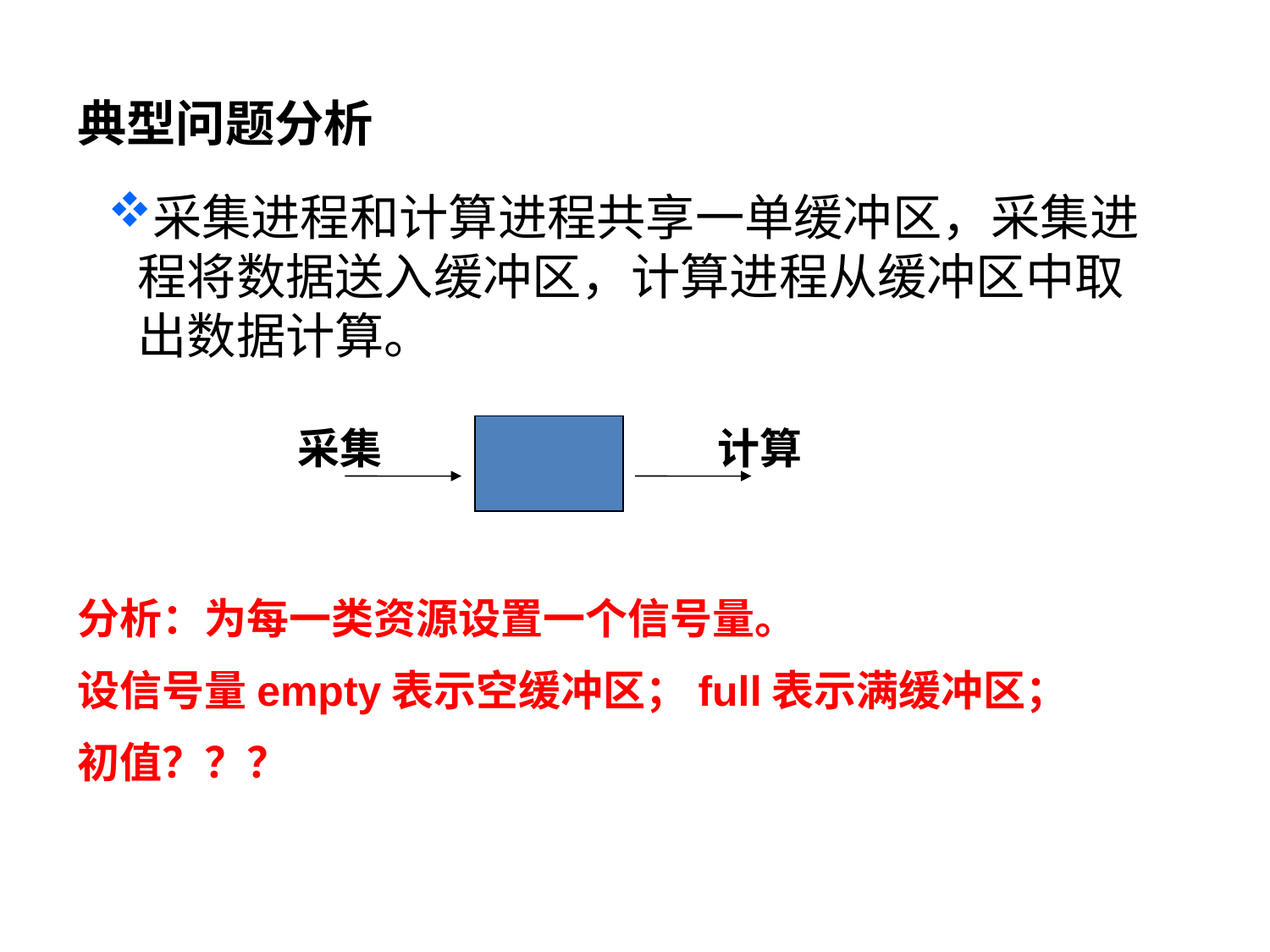

典型问题分析
采集进程和计算进程共享一单缓冲区，采集进程将数据送入缓冲区，计算进程从缓冲区中取出数据计算。
采集

计算

分析：为每一类资源设置一个信号量。
设信号量empty表示空缓冲区；full表示满缓冲区；
初值？？？